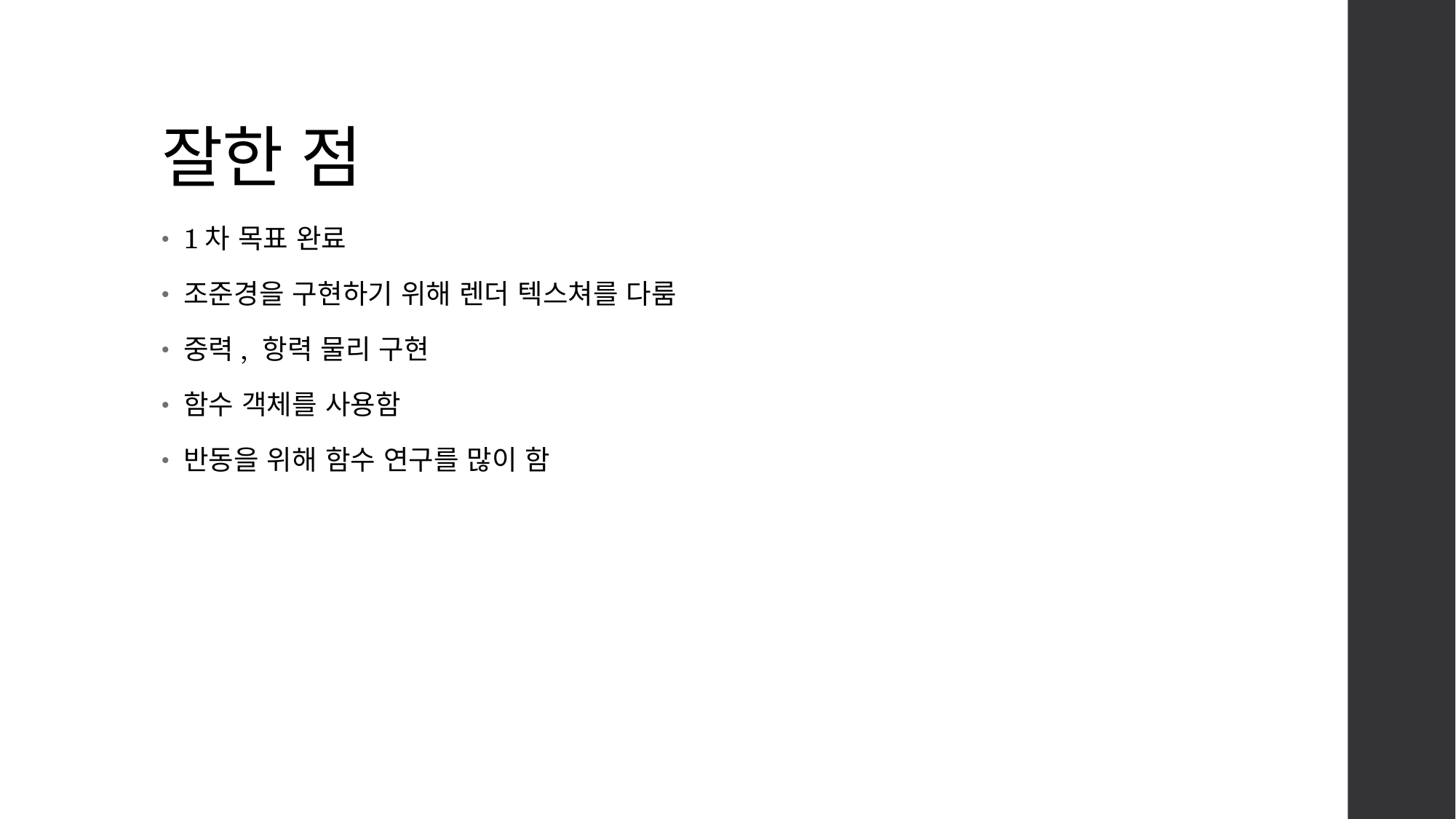

# 잘한 점
1차 목표 완료
조준경을 구현하기 위해 렌더 텍스쳐를 다룸
중력, 항력 물리 구현
함수 객체를 사용함
반동을 위해 함수 연구를 많이 함